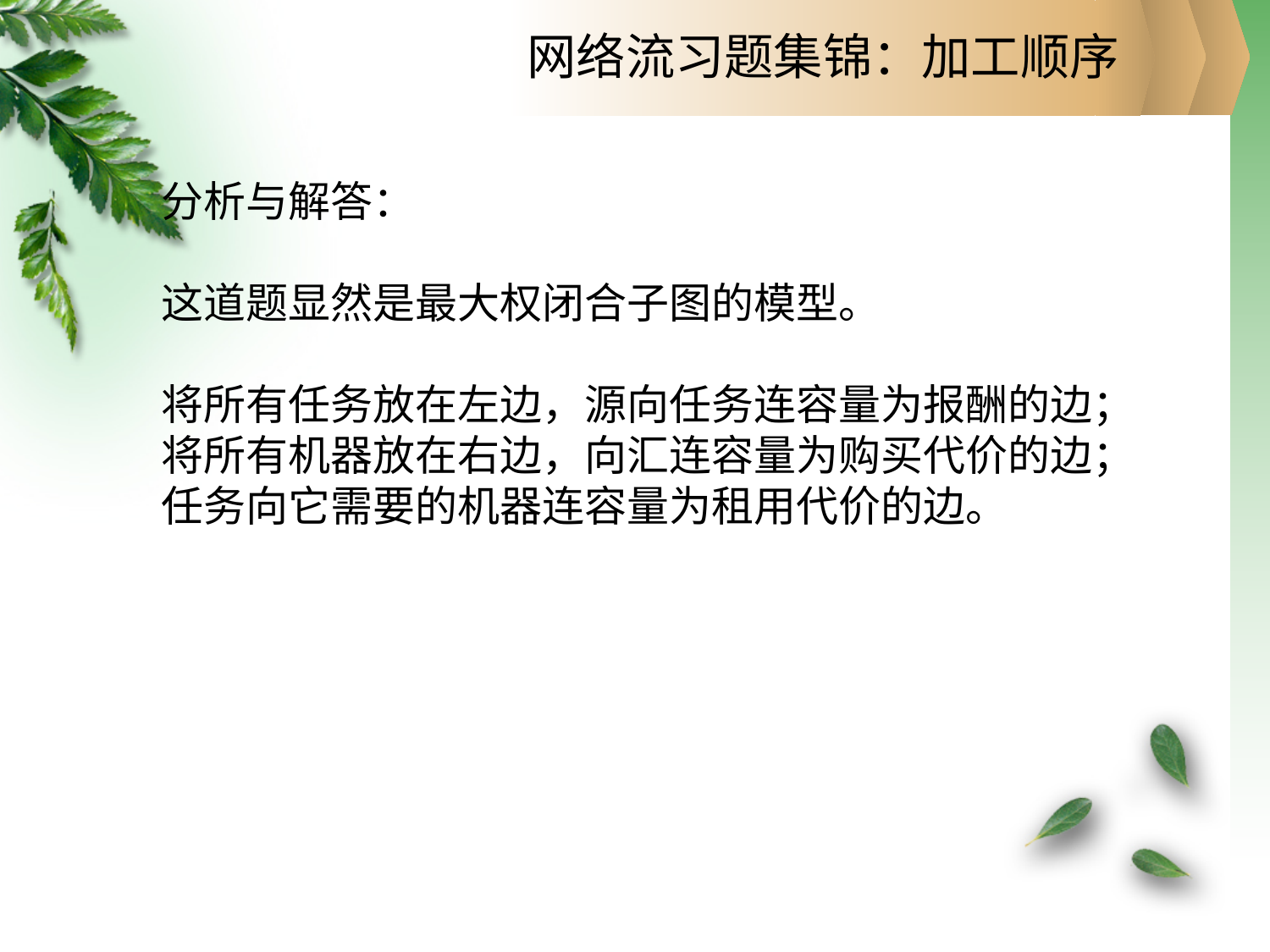

网络流习题集锦：加工顺序
分析与解答：

这道题显然是最大权闭合子图的模型。

将所有任务放在左边，源向任务连容量为报酬的边；将所有机器放在右边，向汇连容量为购买代价的边；
任务向它需要的机器连容量为租用代价的边。